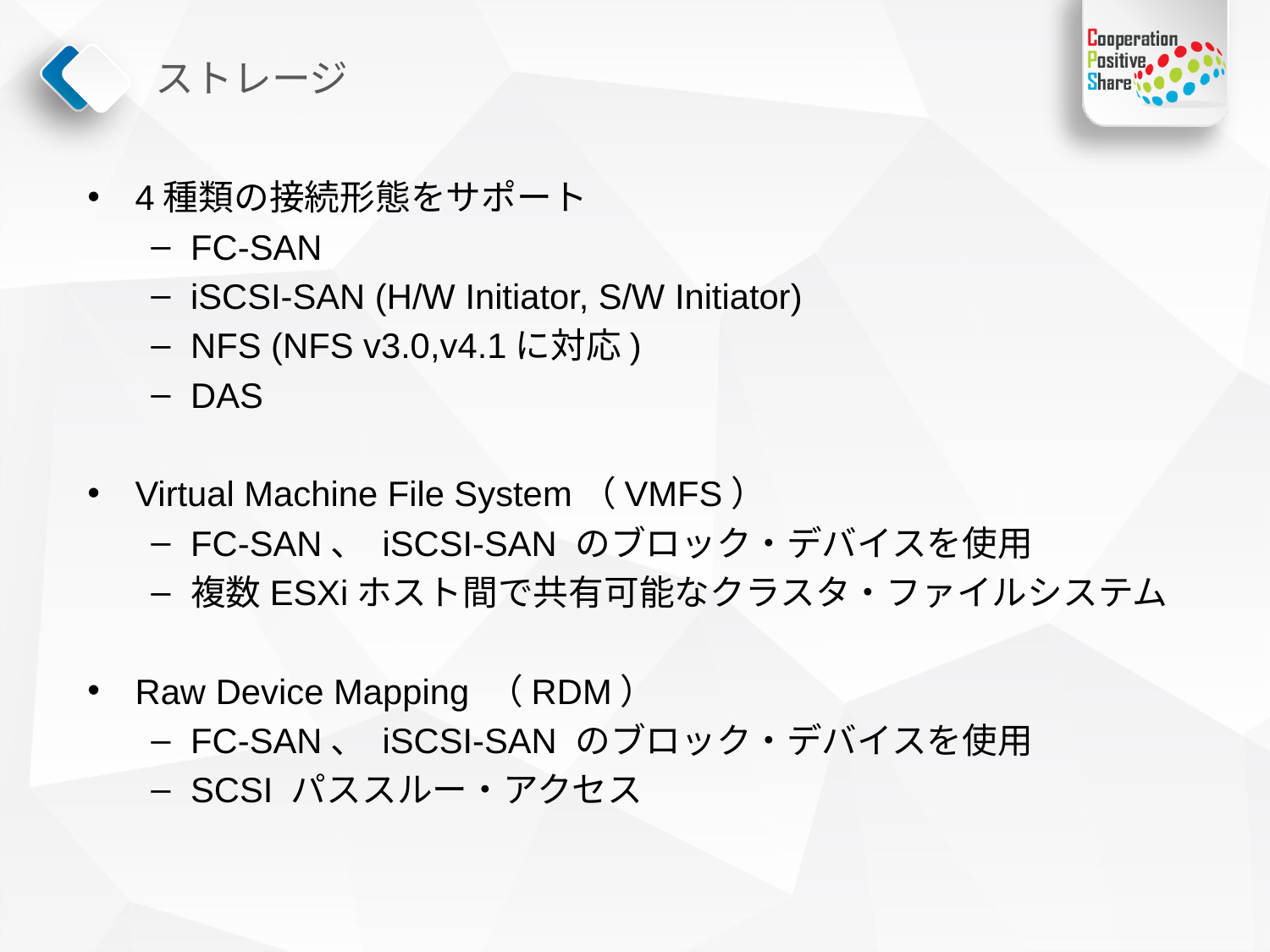

# ストレージ
4種類の接続形態をサポート
FC-SAN
iSCSI-SAN (H/W Initiator, S/W Initiator)
NFS (NFS v3.0,v4.1に対応)
DAS

Virtual Machine File System（VMFS）
FC-SAN、 iSCSI-SAN のブロック・デバイスを使用
複数ESXiホスト間で共有可能なクラスタ・ファイルシステム

Raw Device Mapping （RDM）
FC-SAN、 iSCSI-SAN のブロック・デバイスを使用
SCSI パススルー・アクセス